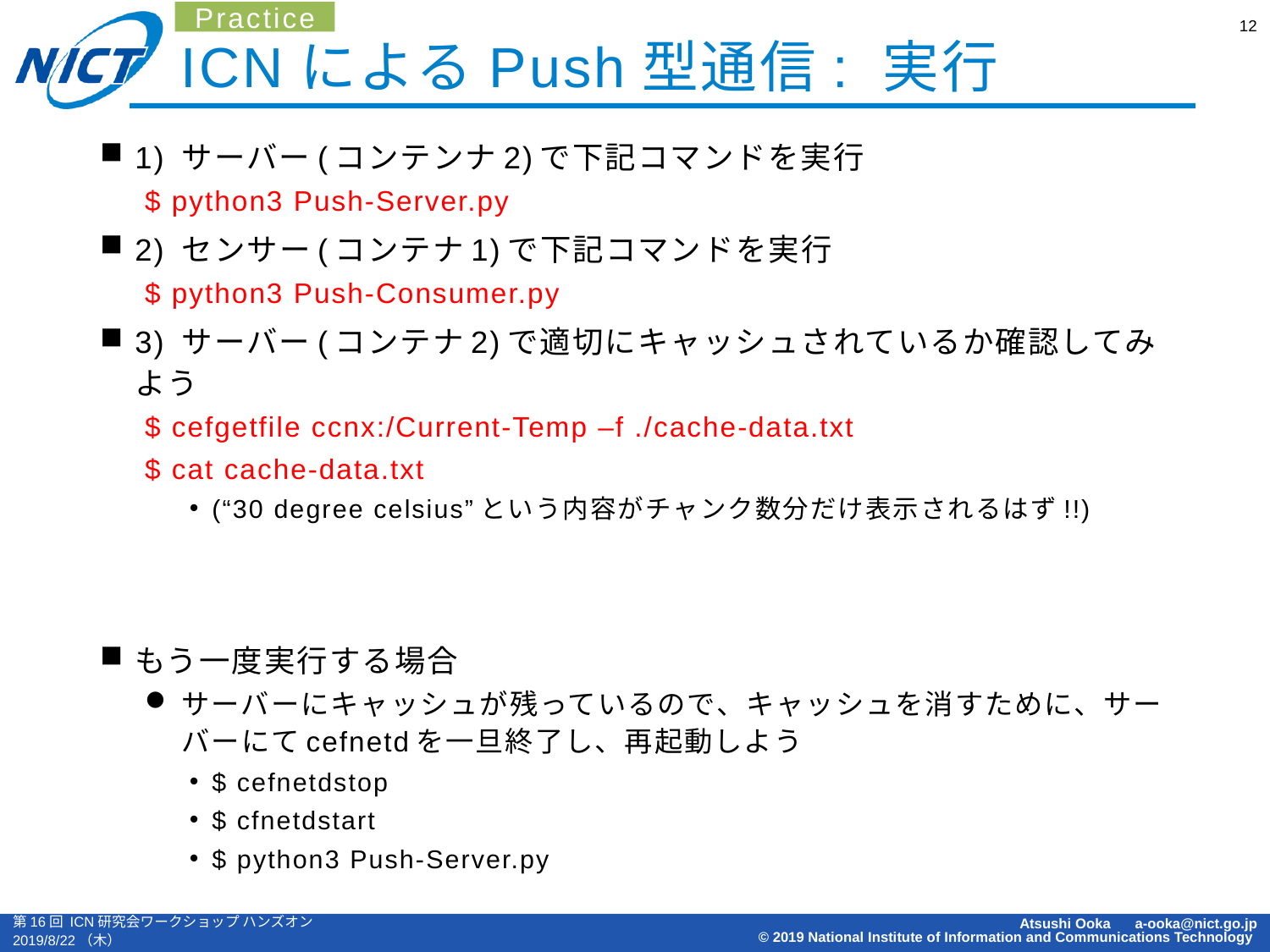

12
Practice
# ICNによるPush型通信: 実行
1) サーバー(コンテンナ2)で下記コマンドを実行
$ python3 Push-Server.py
2) センサー(コンテナ1)で下記コマンドを実行
$ python3 Push-Consumer.py
3) サーバー(コンテナ2)で適切にキャッシュされているか確認してみよう
$ cefgetfile ccnx:/Current-Temp –f ./cache-data.txt
$ cat cache-data.txt
(“30 degree celsius”という内容がチャンク数分だけ表示されるはず!!)

もう一度実行する場合
サーバーにキャッシュが残っているので、キャッシュを消すために、サーバーにてcefnetdを一旦終了し、再起動しよう
$ cefnetdstop
$ cfnetdstart
$ python3 Push-Server.py
第16回 ICN研究会ワークショップ ハンズオン
2019/8/22（木）